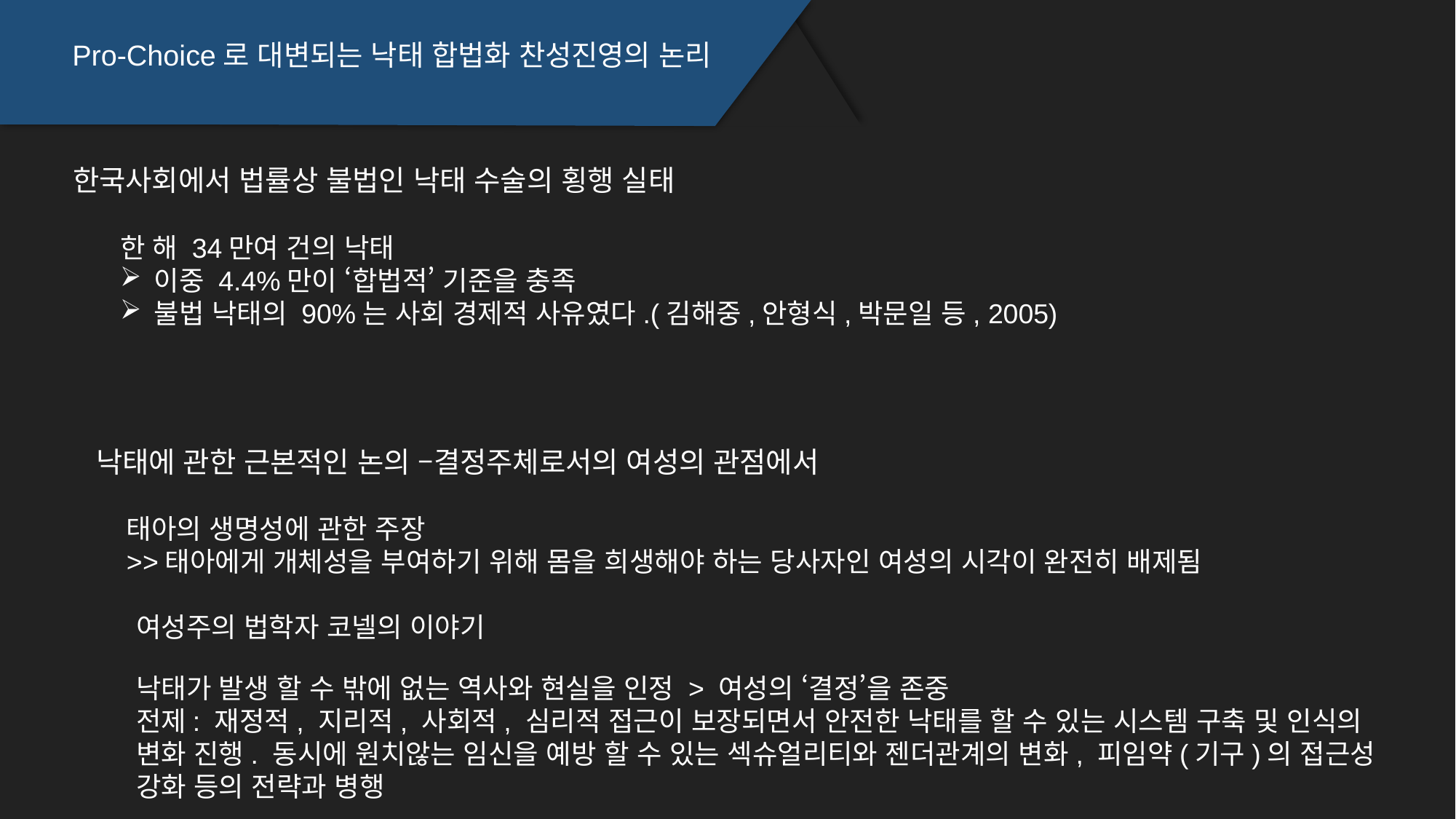

Pro-Choice로 대변되는 낙태 합법화 찬성진영의 논리
한국사회에서 법률상 불법인 낙태 수술의 횡행 실태
한 해 34만여 건의 낙태
이중 4.4%만이 ‘합법적’ 기준을 충족
불법 낙태의 90%는 사회 경제적 사유였다.(김해중,안형식,박문일 등, 2005)
낙태에 관한 근본적인 논의 –결정주체로서의 여성의 관점에서
태아의 생명성에 관한 주장
>>태아에게 개체성을 부여하기 위해 몸을 희생해야 하는 당사자인 여성의 시각이 완전히 배제됨
여성주의 법학자 코넬의 이야기
낙태가 발생 할 수 밖에 없는 역사와 현실을 인정 > 여성의 ‘결정’을 존중
전제: 재정적, 지리적, 사회적, 심리적 접근이 보장되면서 안전한 낙태를 할 수 있는 시스템 구축 및 인식의 변화 진행. 동시에 원치않는 임신을 예방 할 수 있는 섹슈얼리티와 젠더관계의 변화, 피임약(기구)의 접근성 강화 등의 전략과 병행